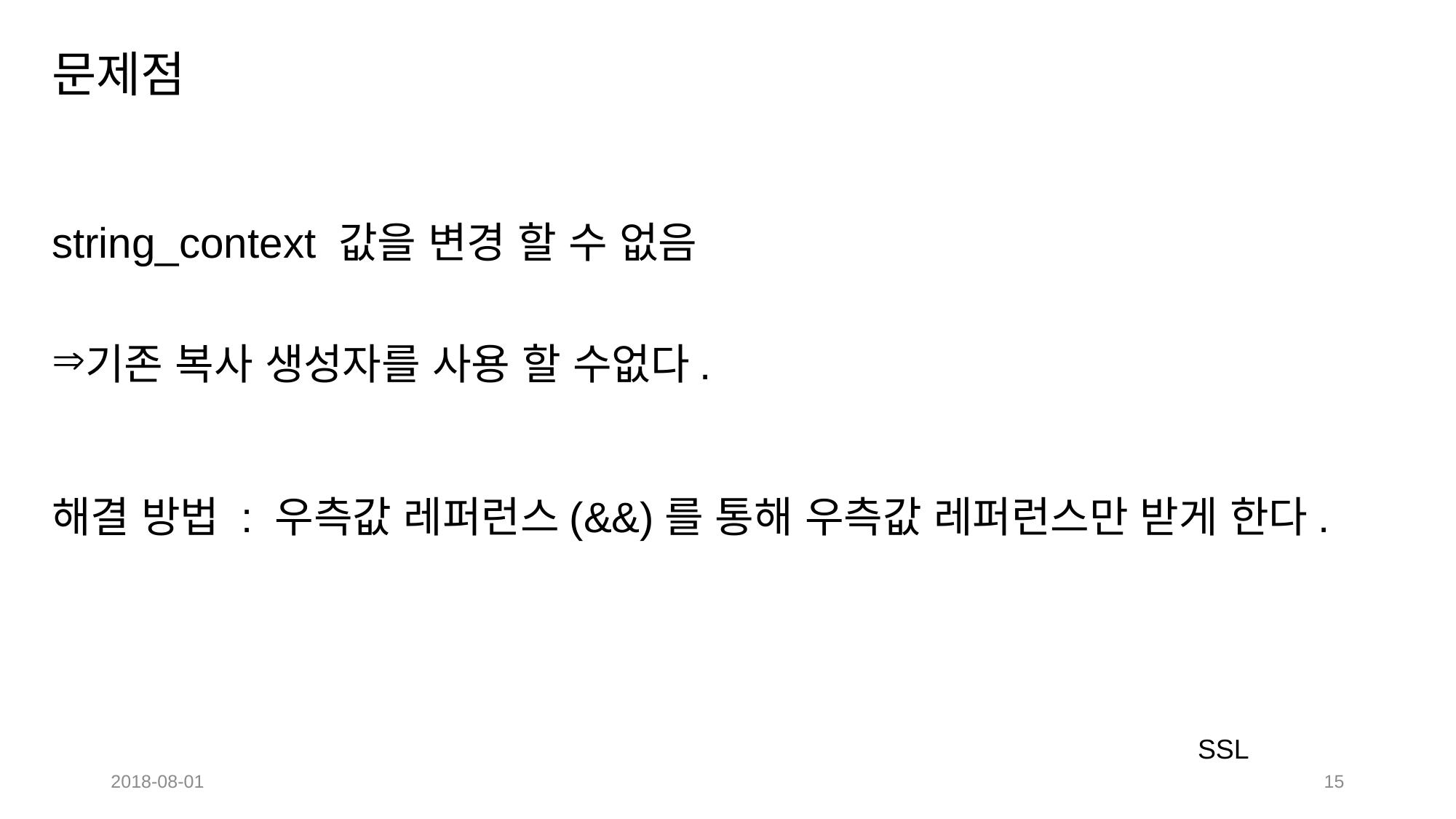

# 문제점

string_context 값을 변경 할 수 없음

기존 복사 생성자를 사용 할 수없다.
해결 방법 : 우측값 레퍼런스(&&)를 통해 우측값 레퍼런스만 받게 한다.
2018-08-01
15